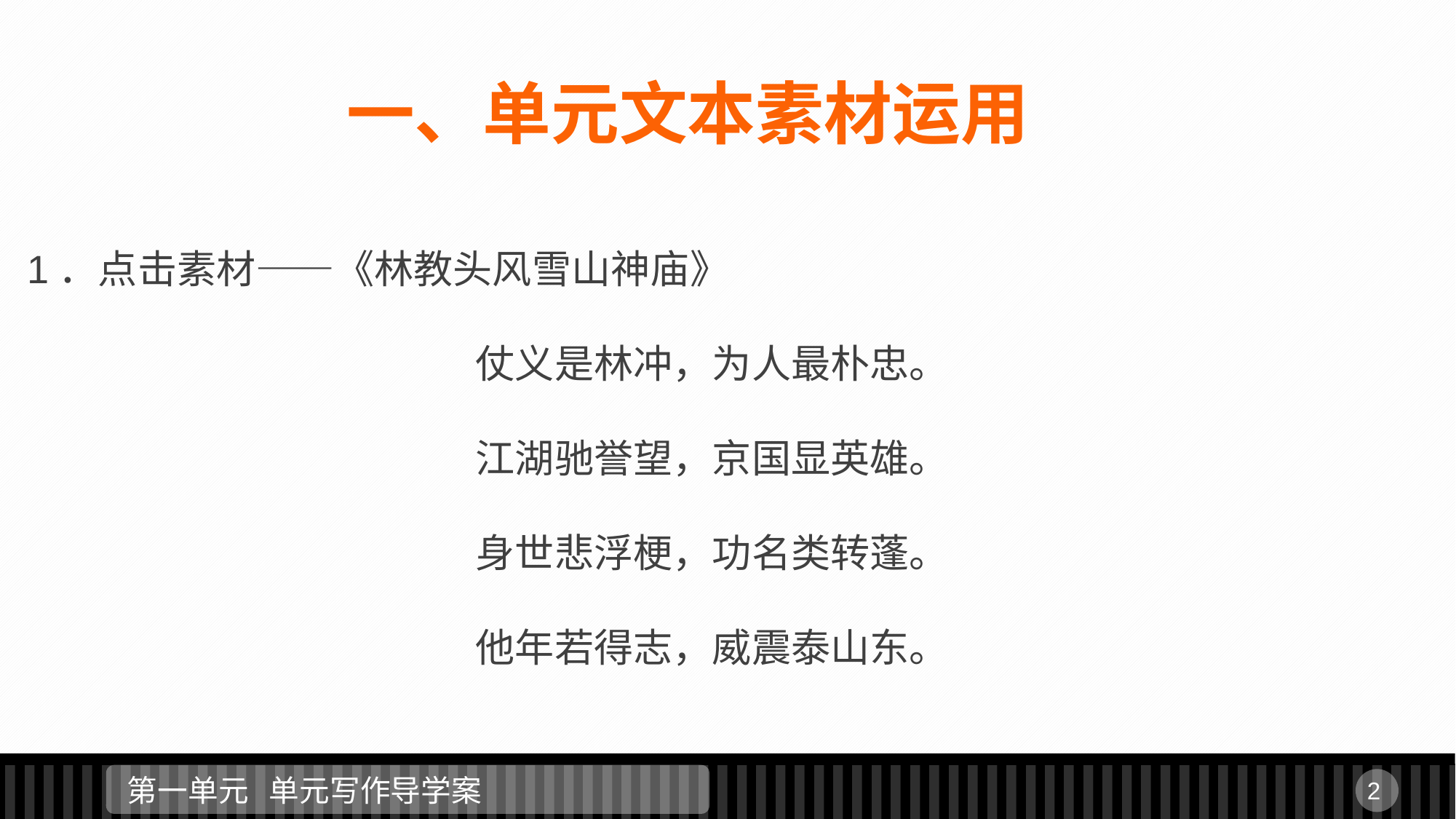

一、单元文本素材运用
1．点击素材——《林教头风雪山神庙》
仗义是林冲，为人最朴忠。
江湖驰誉望，京国显英雄。
身世悲浮梗，功名类转蓬。
他年若得志，威震泰山东。